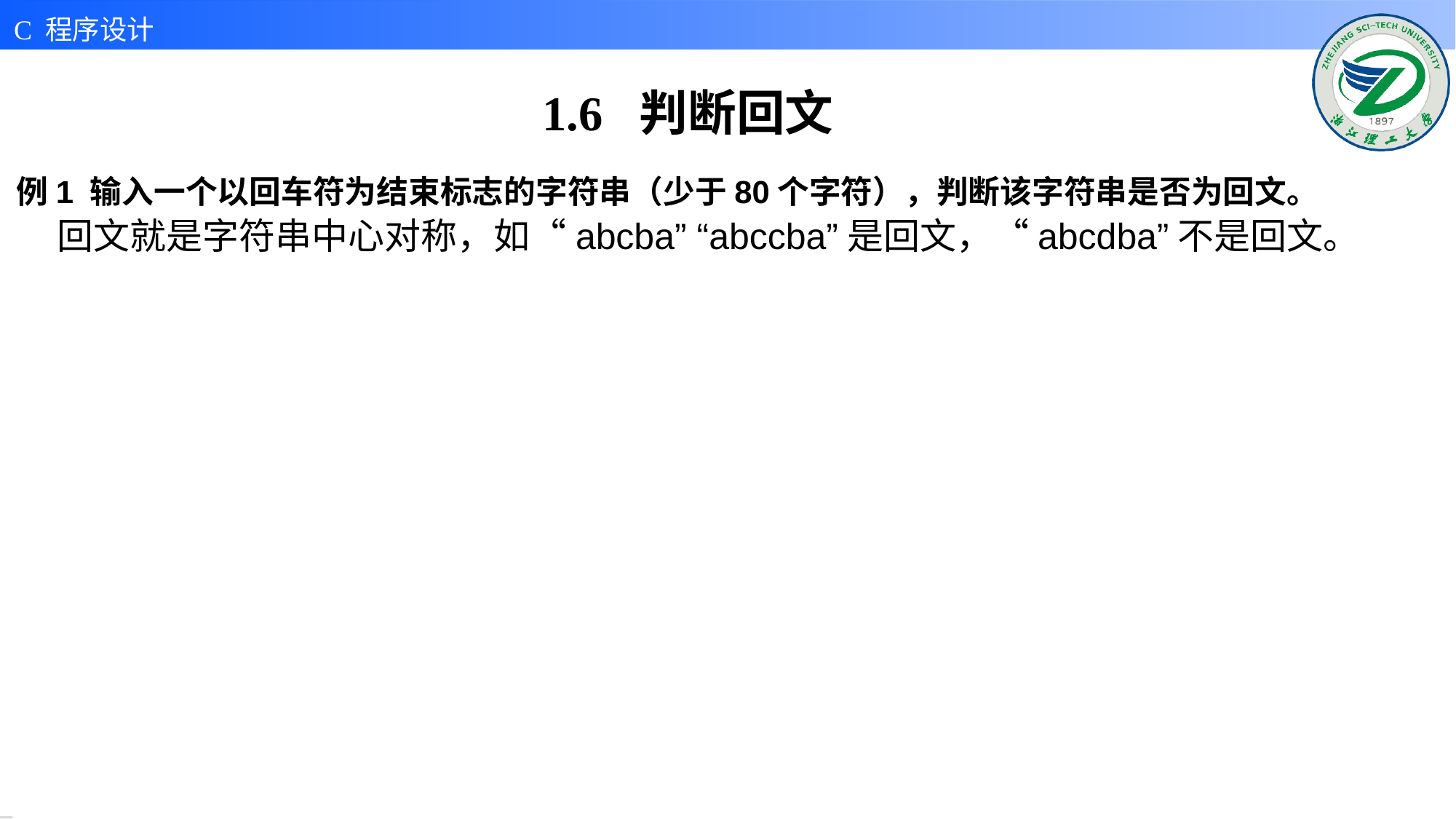

# 1.6  判断回文
例1 输入一个以回车符为结束标志的字符串（少于80个字符），判断该字符串是否为回文。
回文就是字符串中心对称，如“abcba” “abccba”是回文，“abcdba”不是回文。